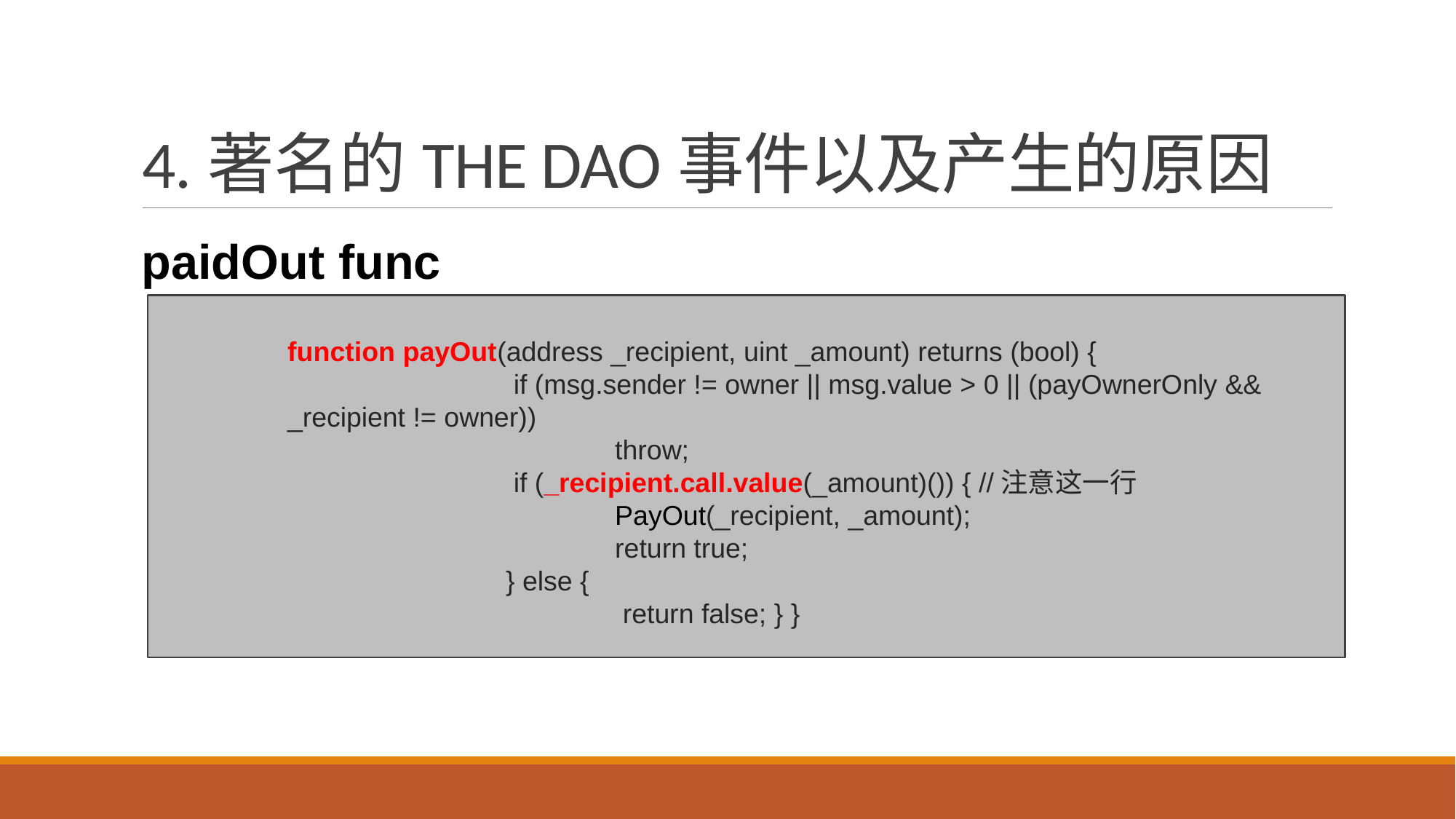

# 4.著名的THE DAO事件以及产生的原因
paidOut func

function payOut(address _recipient, uint _amount) returns (bool) {
		 if (msg.sender != owner || msg.value > 0 || (payOwnerOnly && _recipient != owner))
			throw;
		 if (_recipient.call.value(_amount)()) { //注意这一行
			PayOut(_recipient, _amount);
			return true;
		} else {
			 return false; } }